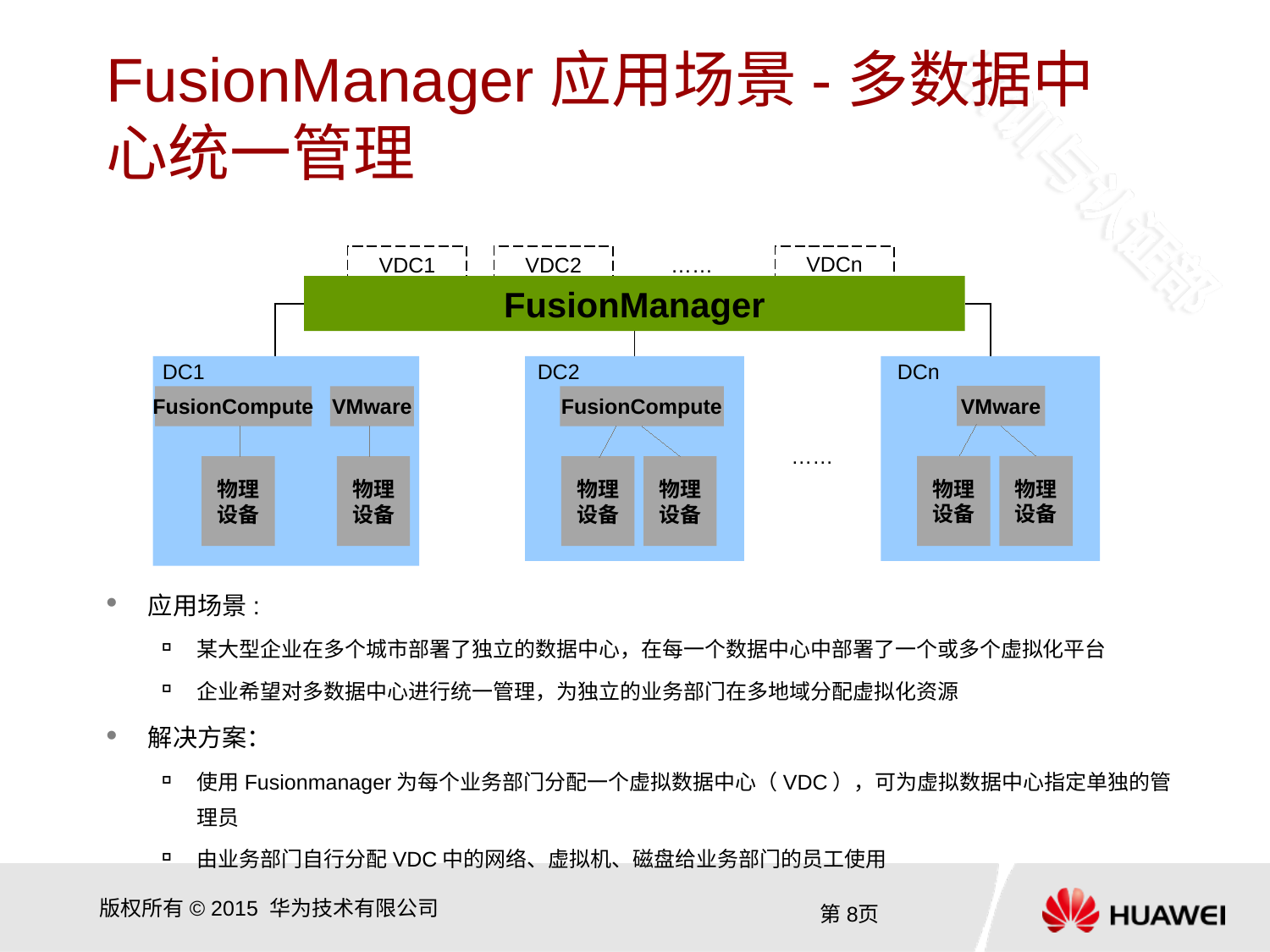

# FusionManager应用场景-多数据中心统一管理
VDC1
VDC2
……
VDCn
FusionManager
DC1
DC2
DCn

VMware
FusionCompute
VMware
FusionCompute
……
物理
设备
物理
设备
物理
设备
物理
设备
物理
设备
物理
设备
应用场景:
某大型企业在多个城市部署了独立的数据中心，在每一个数据中心中部署了一个或多个虚拟化平台
企业希望对多数据中心进行统一管理，为独立的业务部门在多地域分配虚拟化资源
解决方案：
使用Fusionmanager为每个业务部门分配一个虚拟数据中心（VDC），可为虚拟数据中心指定单独的管理员
由业务部门自行分配VDC中的网络、虚拟机、磁盘给业务部门的员工使用